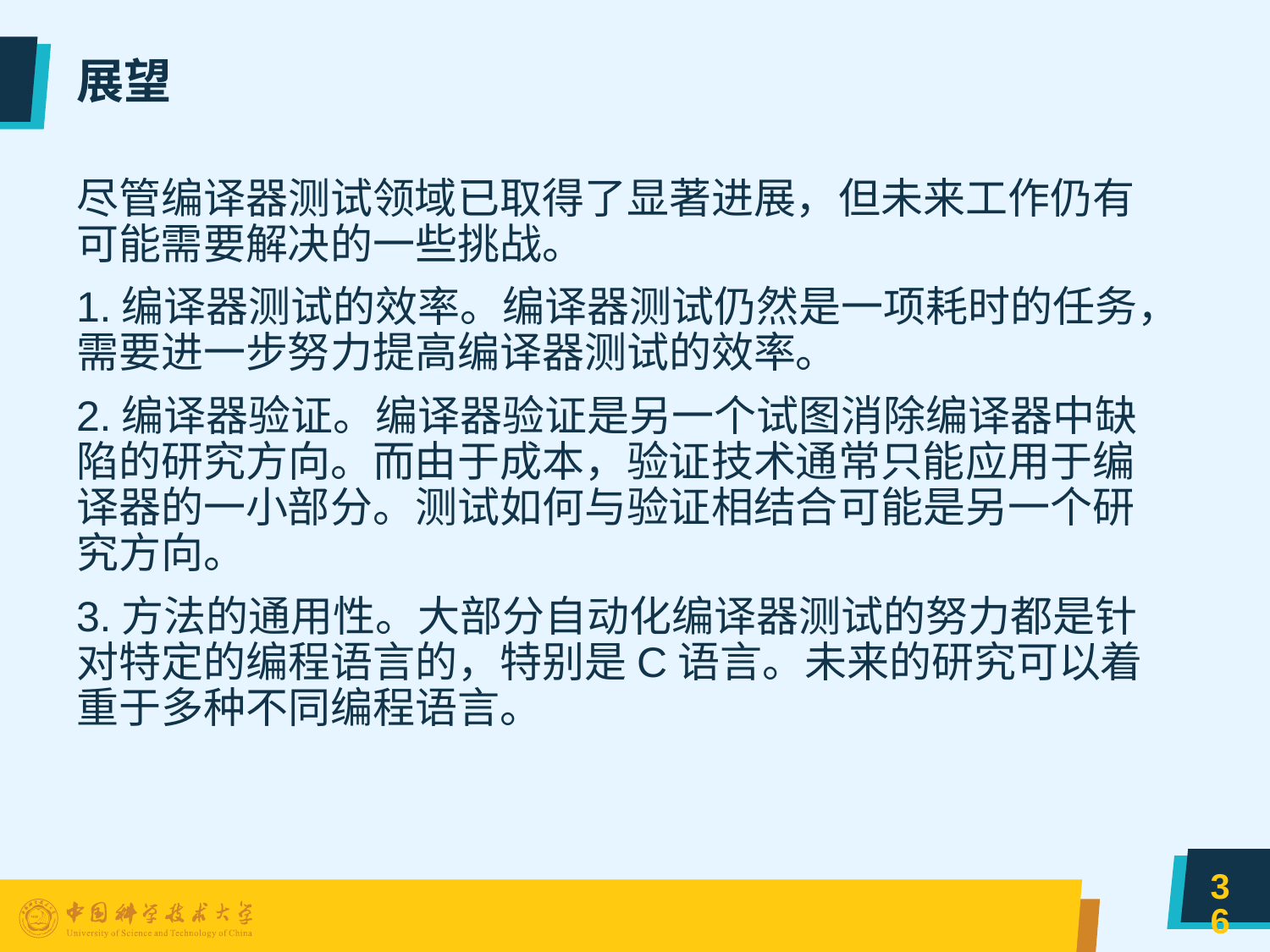

# 展望
尽管编译器测试领域已取得了显著进展，但未来工作仍有可能需要解决的一些挑战。
1.编译器测试的效率。编译器测试仍然是一项耗时的任务，需要进一步努力提高编译器测试的效率。
2.编译器验证。编译器验证是另一个试图消除编译器中缺陷的研究方向。而由于成本，验证技术通常只能应用于编译器的一小部分。测试如何与验证相结合可能是另一个研究方向。
3.方法的通用性。大部分自动化编译器测试的努力都是针对特定的编程语言的，特别是C语言。未来的研究可以着重于多种不同编程语言。

36